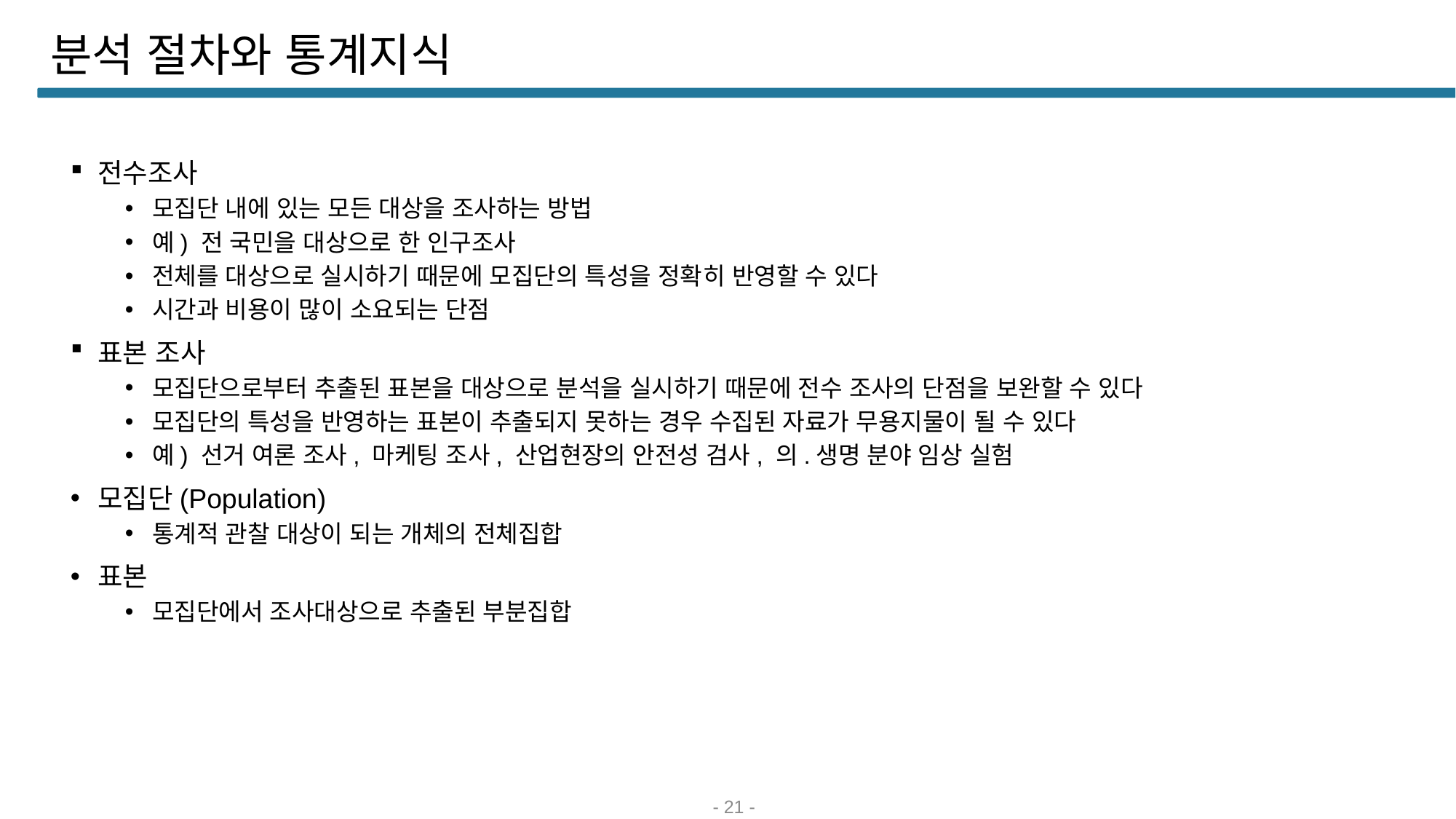

# 분석 절차와 통계지식
전수조사
모집단 내에 있는 모든 대상을 조사하는 방법
예) 전 국민을 대상으로 한 인구조사
전체를 대상으로 실시하기 때문에 모집단의 특성을 정확히 반영할 수 있다
시간과 비용이 많이 소요되는 단점
표본 조사
모집단으로부터 추출된 표본을 대상으로 분석을 실시하기 때문에 전수 조사의 단점을 보완할 수 있다
모집단의 특성을 반영하는 표본이 추출되지 못하는 경우 수집된 자료가 무용지물이 될 수 있다
예) 선거 여론 조사, 마케팅 조사, 산업현장의 안전성 검사, 의.생명 분야 임상 실험
모집단(Population)
통계적 관찰 대상이 되는 개체의 전체집합
표본
모집단에서 조사대상으로 추출된 부분집합

- 21 -